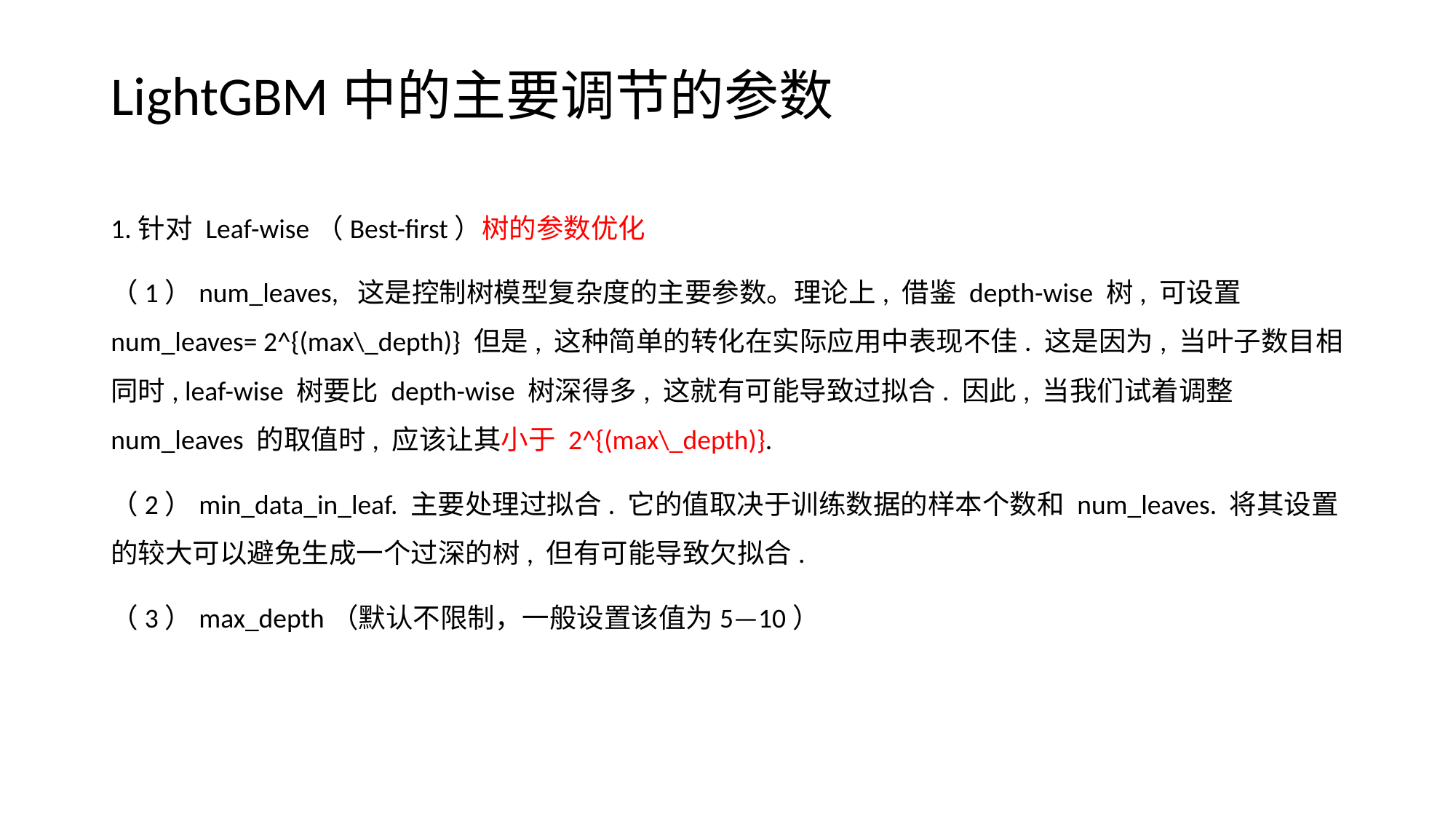

# LightGBM中的主要调节的参数
1.针对 Leaf-wise（Best-first）树的参数优化
（1）num_leaves,  这是控制树模型复杂度的主要参数。理论上, 借鉴 depth-wise 树, 可设置 num_leaves= 2^{(max\_depth)} 但是, 这种简单的转化在实际应用中表现不佳. 这是因为, 当叶子数目相同时, leaf-wise 树要比 depth-wise 树深得多, 这就有可能导致过拟合. 因此, 当我们试着调整 num_leaves 的取值时, 应该让其小于 2^{(max\_depth)}.
（2）min_data_in_leaf. 主要处理过拟合. 它的值取决于训练数据的样本个数和 num_leaves. 将其设置的较大可以避免生成一个过深的树, 但有可能导致欠拟合.
（3）max_depth（默认不限制，一般设置该值为5—10）